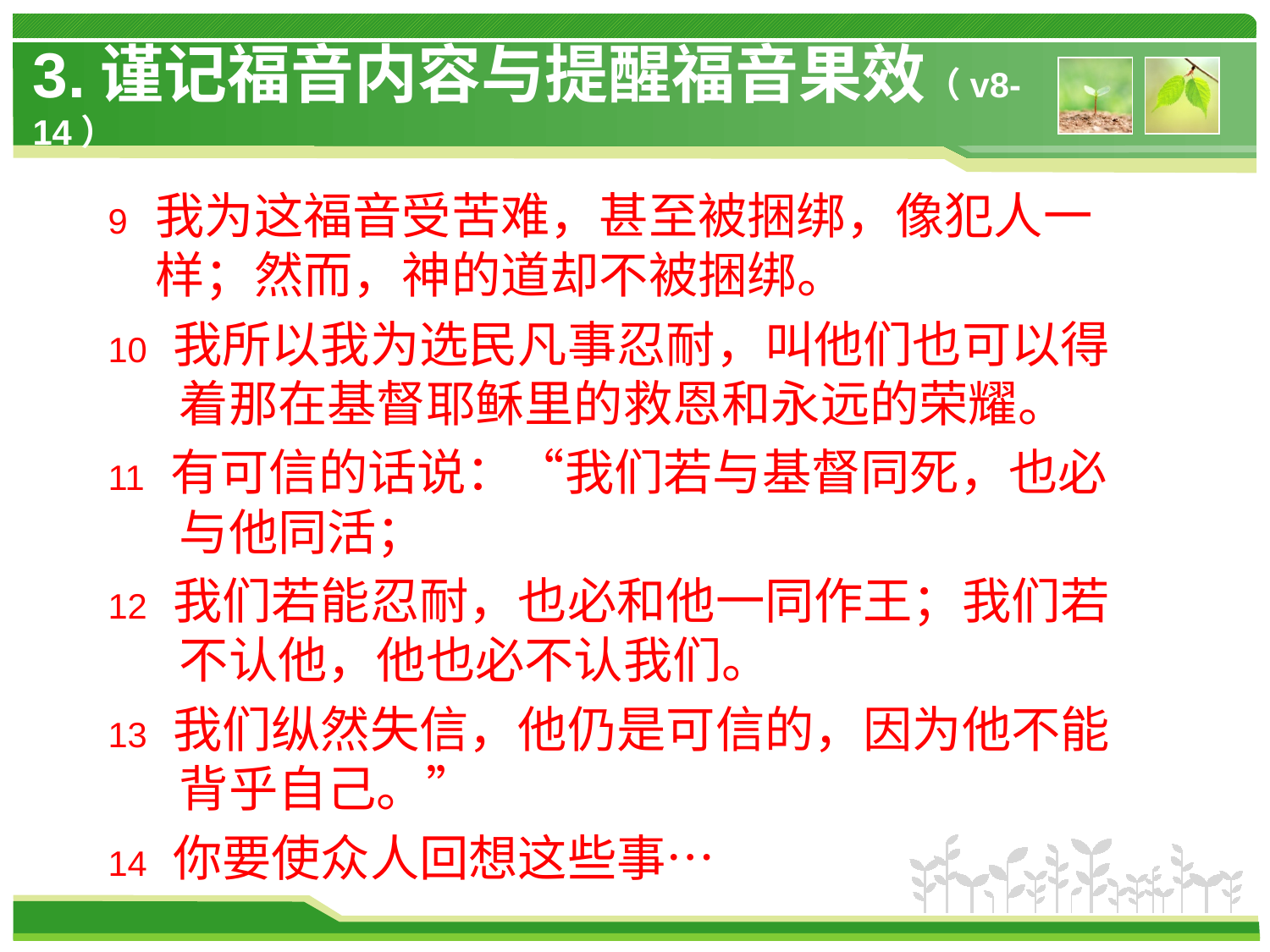

# 3.谨记福音内容与提醒福音果效（v8-14）
9  我为这福音受苦难，甚至被捆绑，像犯人一样；然而，神的道却不被捆绑。
10 我所以我为选民凡事忍耐，叫他们也可以得着那在基督耶稣里的救恩和永远的荣耀。
11 有可信的话说：“我们若与基督同死，也必与他同活；
12 我们若能忍耐，也必和他一同作王；我们若不认他，他也必不认我们。
13 我们纵然失信，他仍是可信的，因为他不能背乎自己。”
14 你要使众人回想这些事…